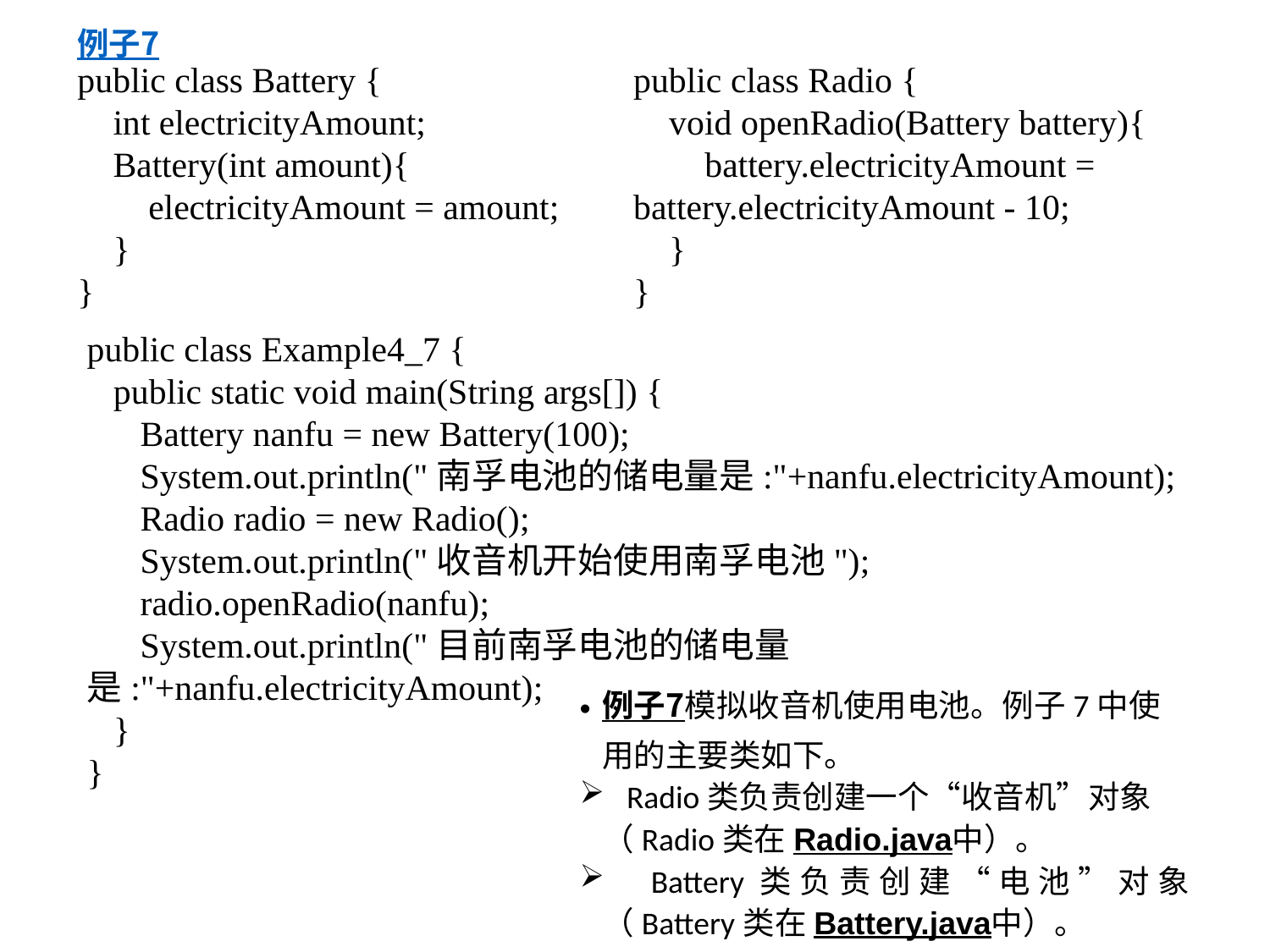

例子7
public class Battery {
    int electricityAmount;
    Battery(int amount){
        electricityAmount = amount;
    }
}
public class Radio {
    void openRadio(Battery battery){
        battery.electricityAmount = battery.electricityAmount - 10;
    }
}
public class Example4_7 {
   public static void main(String args[]) {
      Battery nanfu = new Battery(100);
      System.out.println("南孚电池的储电量是:"+nanfu.electricityAmount);
      Radio radio = new Radio();
      System.out.println("收音机开始使用南孚电池");
      radio.openRadio(nanfu);
      System.out.println("目前南孚电池的储电量是:"+nanfu.electricityAmount);
   }
}
例子7模拟收音机使用电池。例子7中使用的主要类如下。
   Radio类负责创建一个“收音机”对象（Radio类在Radio.java中）。
   Battery类负责创建“电池”对象（Battery类在Battery.java中）。